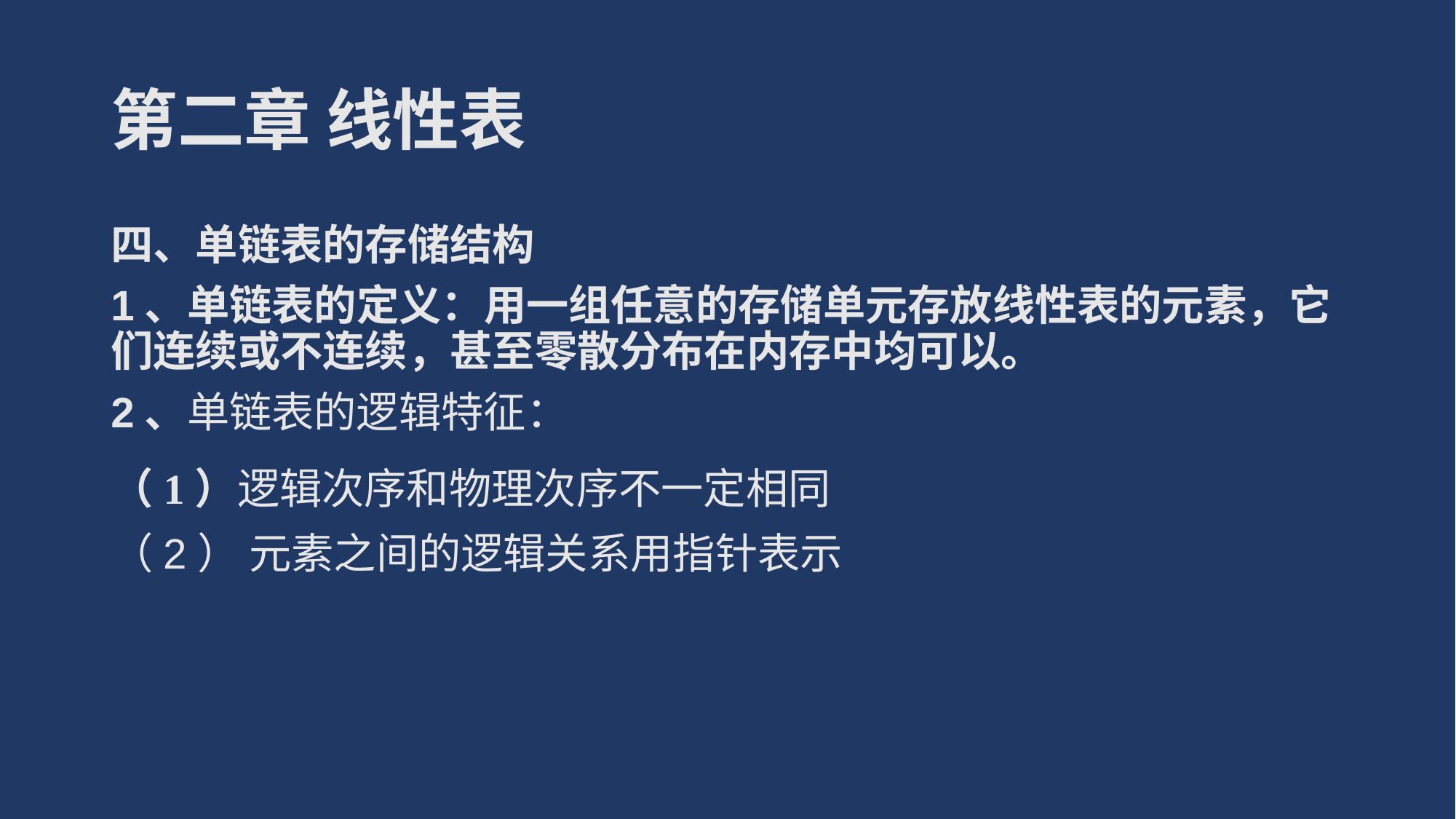

# 第二章 线性表
四、单链表的存储结构
1、单链表的定义：用一组任意的存储单元存放线性表的元素，它们连续或不连续，甚至零散分布在内存中均可以。
2、单链表的逻辑特征：
（1）逻辑次序和物理次序不一定相同
（2） 元素之间的逻辑关系用指针表示